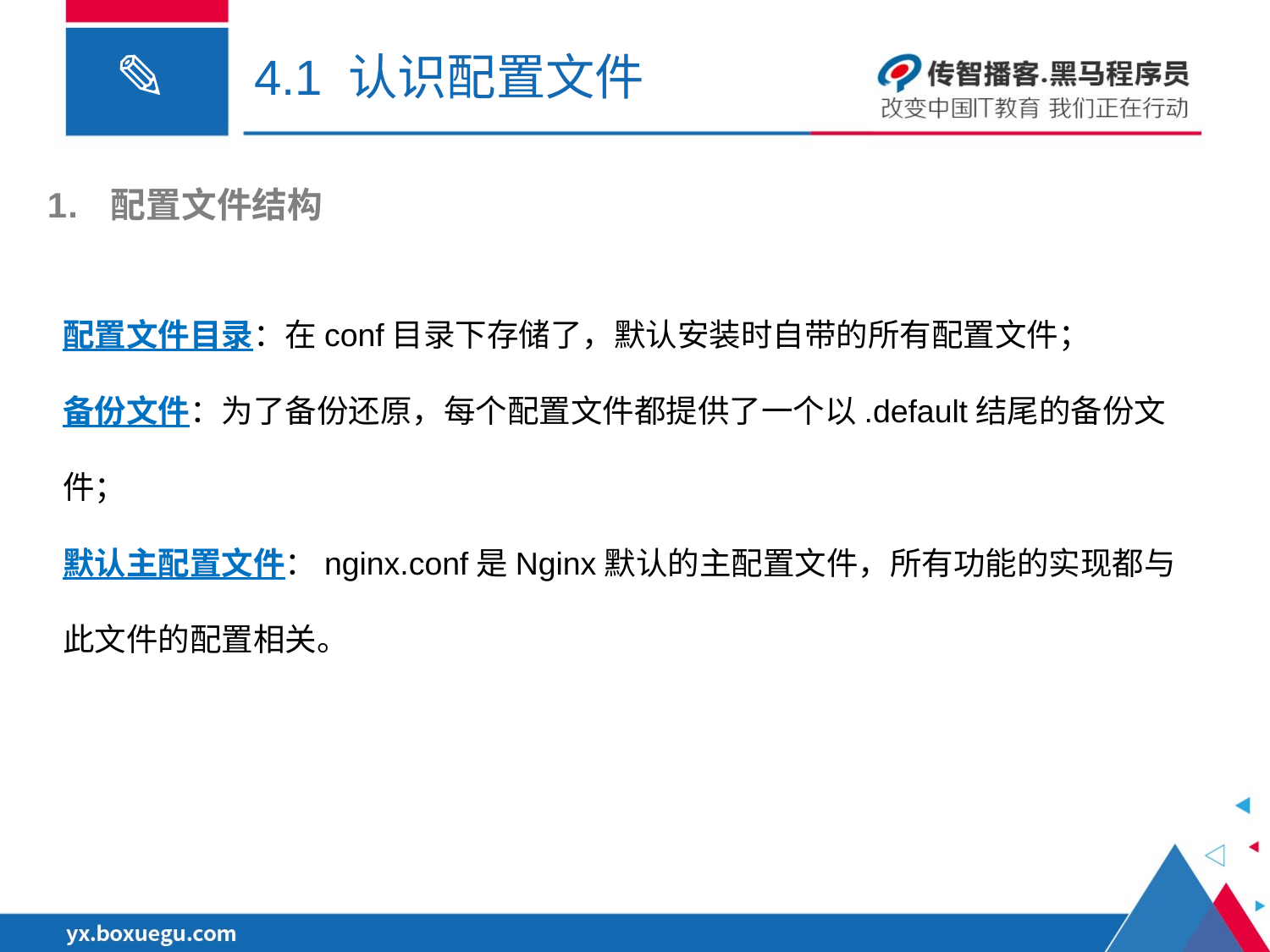

# 4.1 认识配置文件
配置文件结构
配置文件目录：在conf目录下存储了，默认安装时自带的所有配置文件；
备份文件：为了备份还原，每个配置文件都提供了一个以.default结尾的备份文件；
默认主配置文件：nginx.conf是Nginx默认的主配置文件，所有功能的实现都与此文件的配置相关。